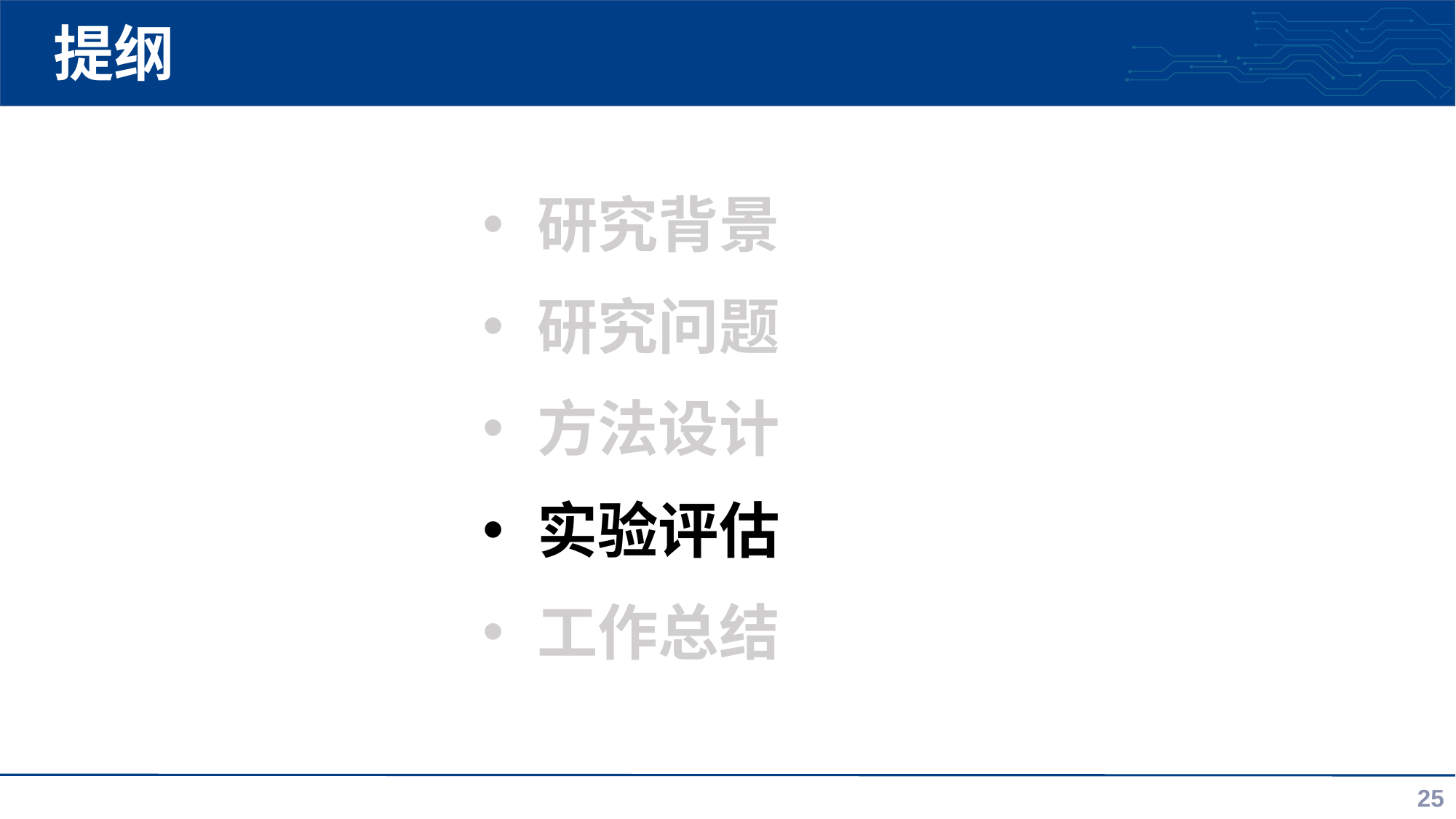

# 提纲
研究背景
研究问题
方法设计
实验评估
工作总结
25